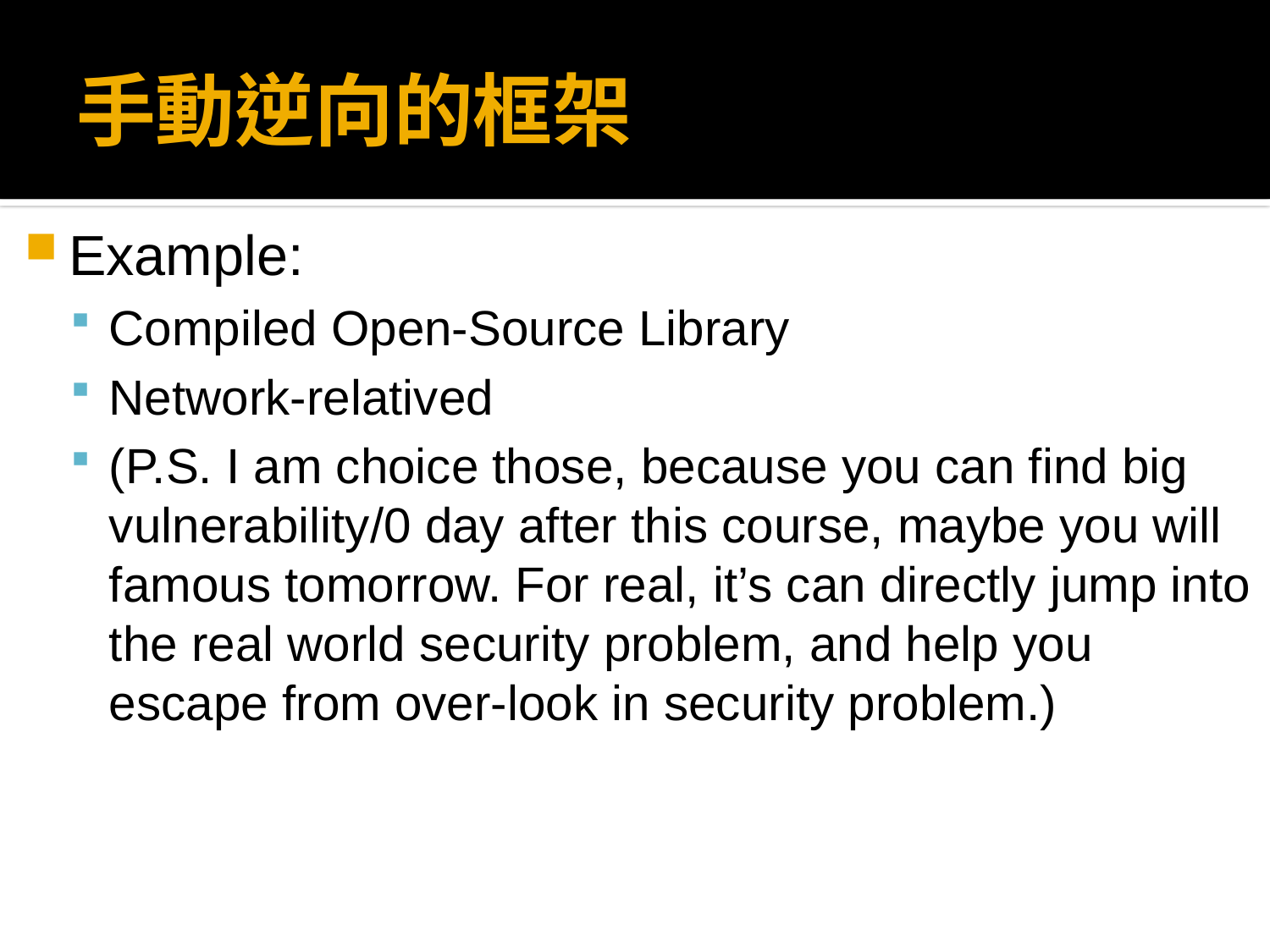

# 手動逆向的框架
Example:
Compiled Open-Source Library
Network-relatived
(P.S. I am choice those, because you can find big vulnerability/0 day after this course, maybe you will famous tomorrow. For real, it’s can directly jump into the real world security problem, and help you escape from over-look in security problem.)